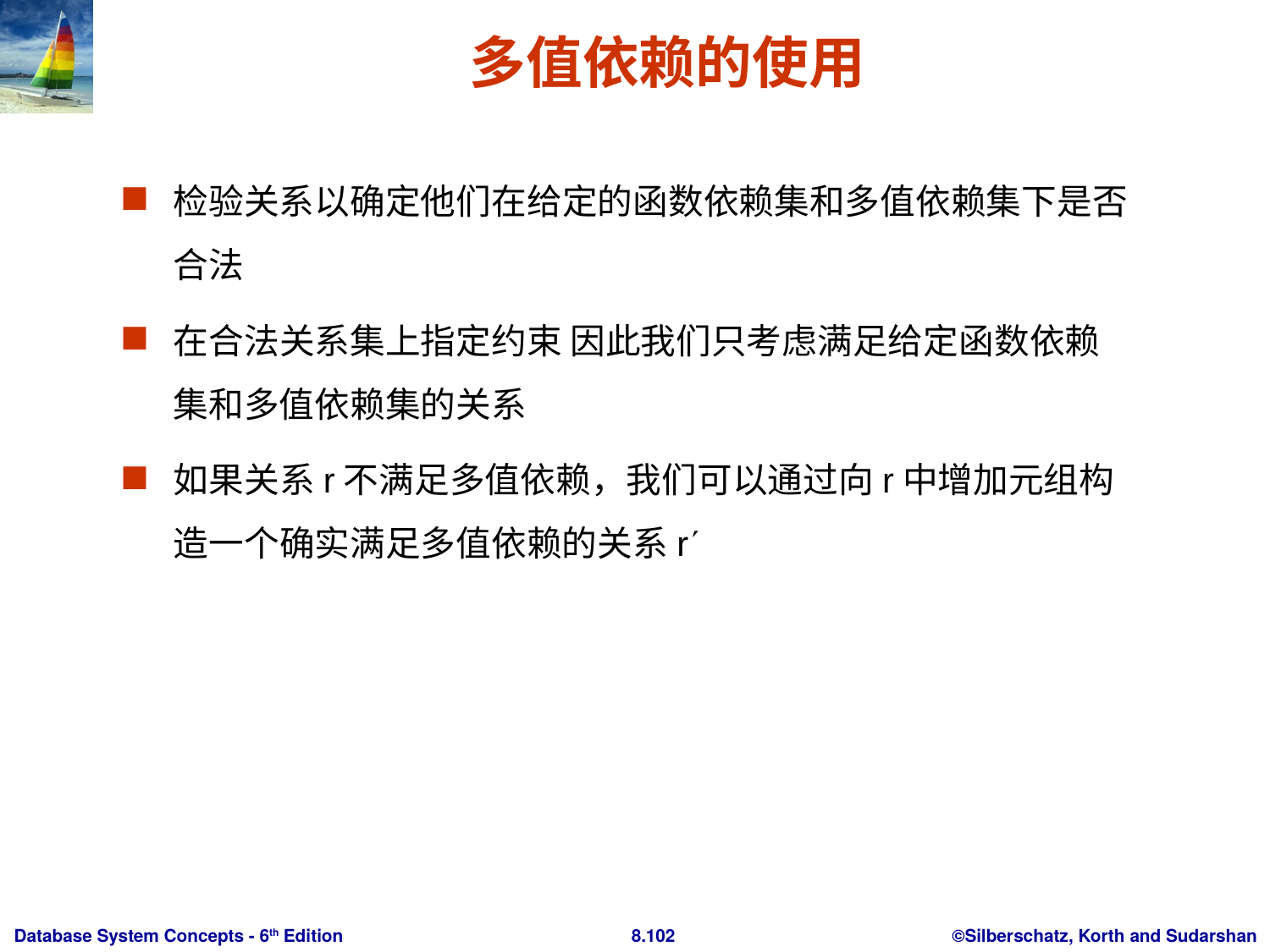

# 多值依赖的使用
检验关系以确定他们在给定的函数依赖集和多值依赖集下是否合法
在合法关系集上指定约束 因此我们只考虑满足给定函数依赖集和多值依赖集的关系
如果关系r不满足多值依赖，我们可以通过向r中增加元组构造一个确实满足多值依赖的关系r′